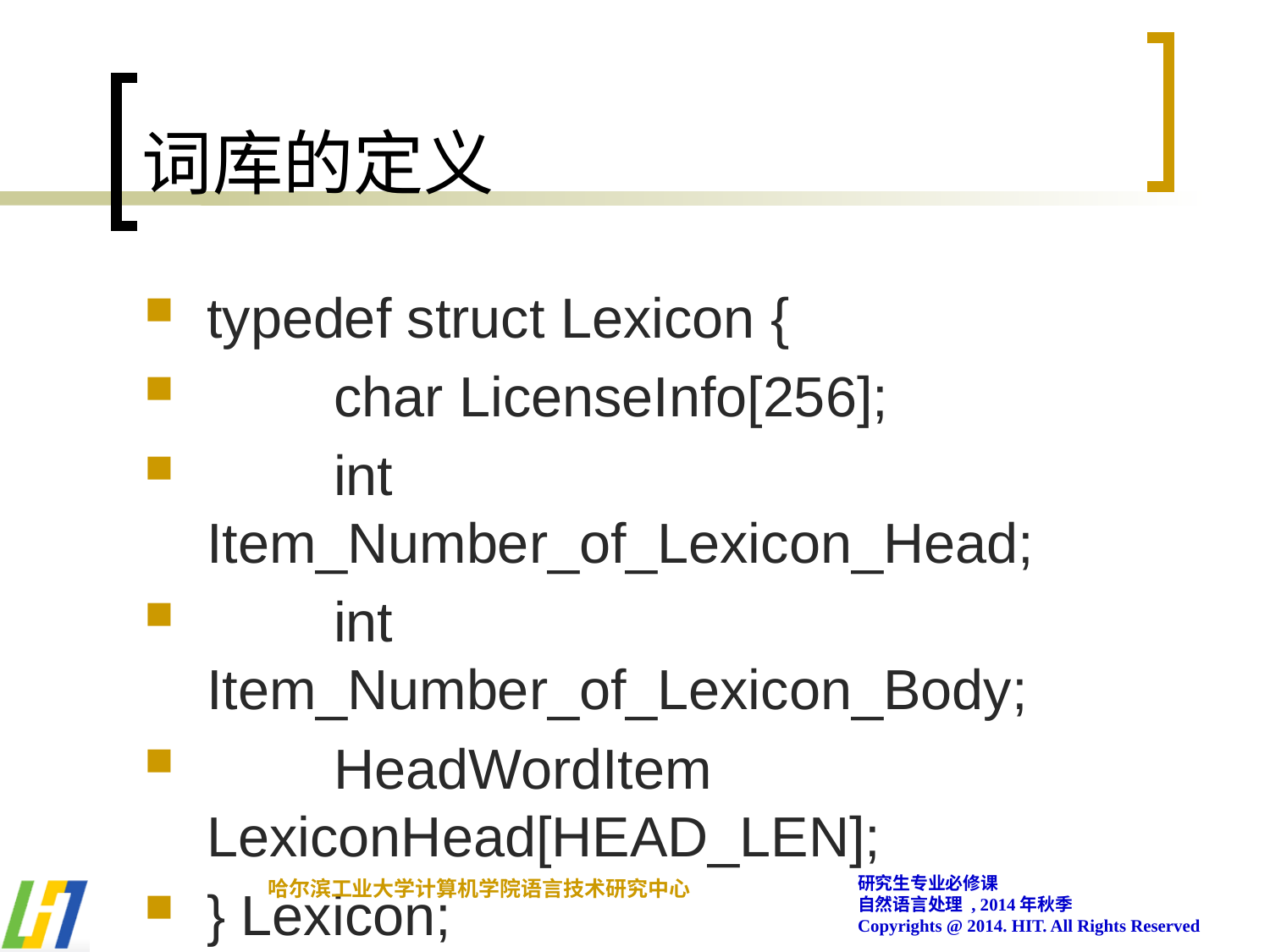

# 词库的定义
typedef struct Lexicon {
	char LicenseInfo[256];
	int Item_Number_of_Lexicon_Head;
	int Item_Number_of_Lexicon_Body;
	HeadWordItem LexiconHead[HEAD_LEN];
} Lexicon;

研究生专业必修课
自然语言处理 , 2014年秋季
Copyrights @ 2014. HIT. All Rights Reserved
哈尔滨工业大学计算机学院语言技术研究中心